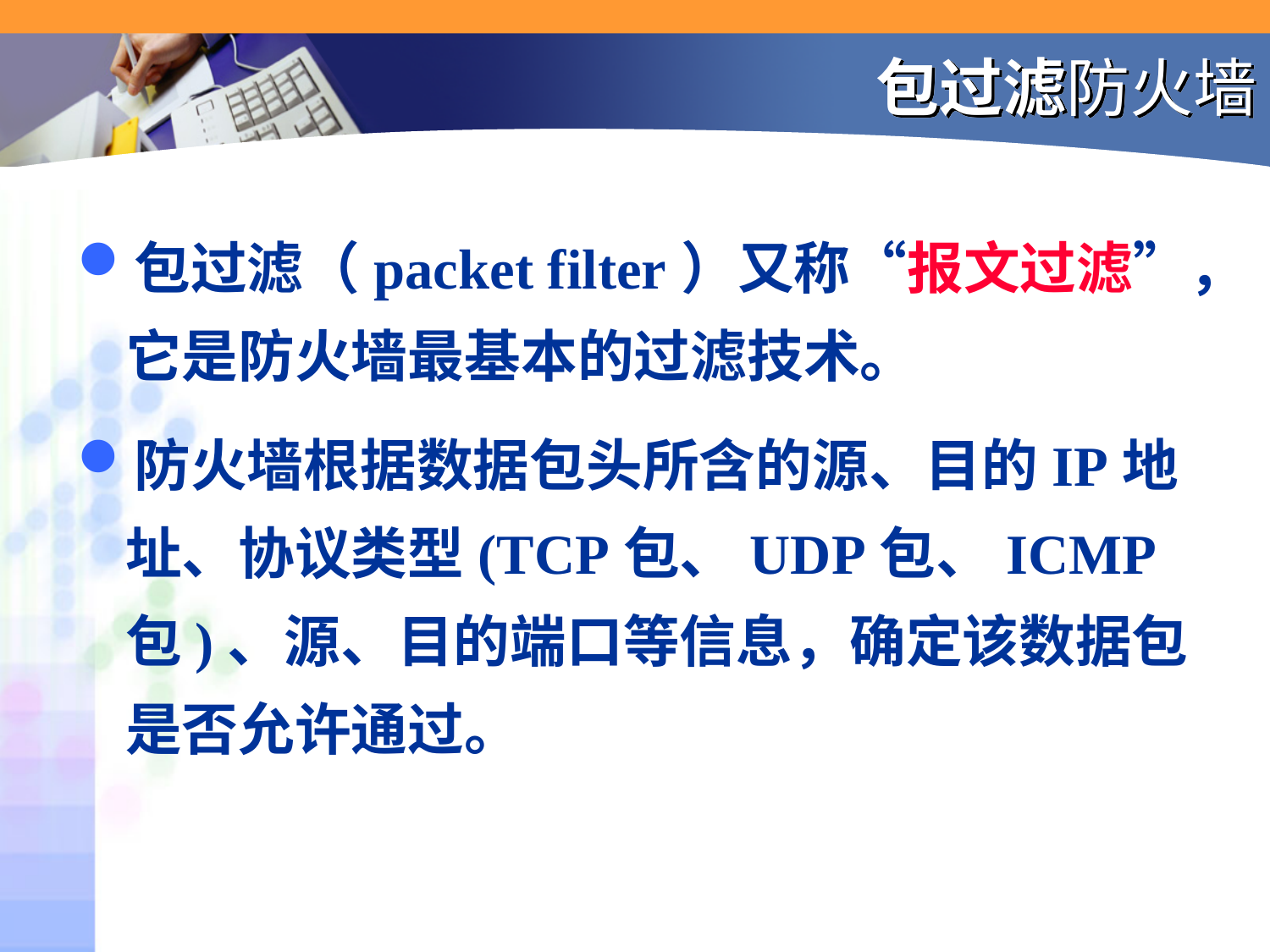

# 包过滤防火墙
包过滤（packet filter）又称“报文过滤”，它是防火墙最基本的过滤技术。
防火墙根据数据包头所含的源、目的IP地址、协议类型(TCP包、UDP包、ICMP包)、源、目的端口等信息，确定该数据包是否允许通过。